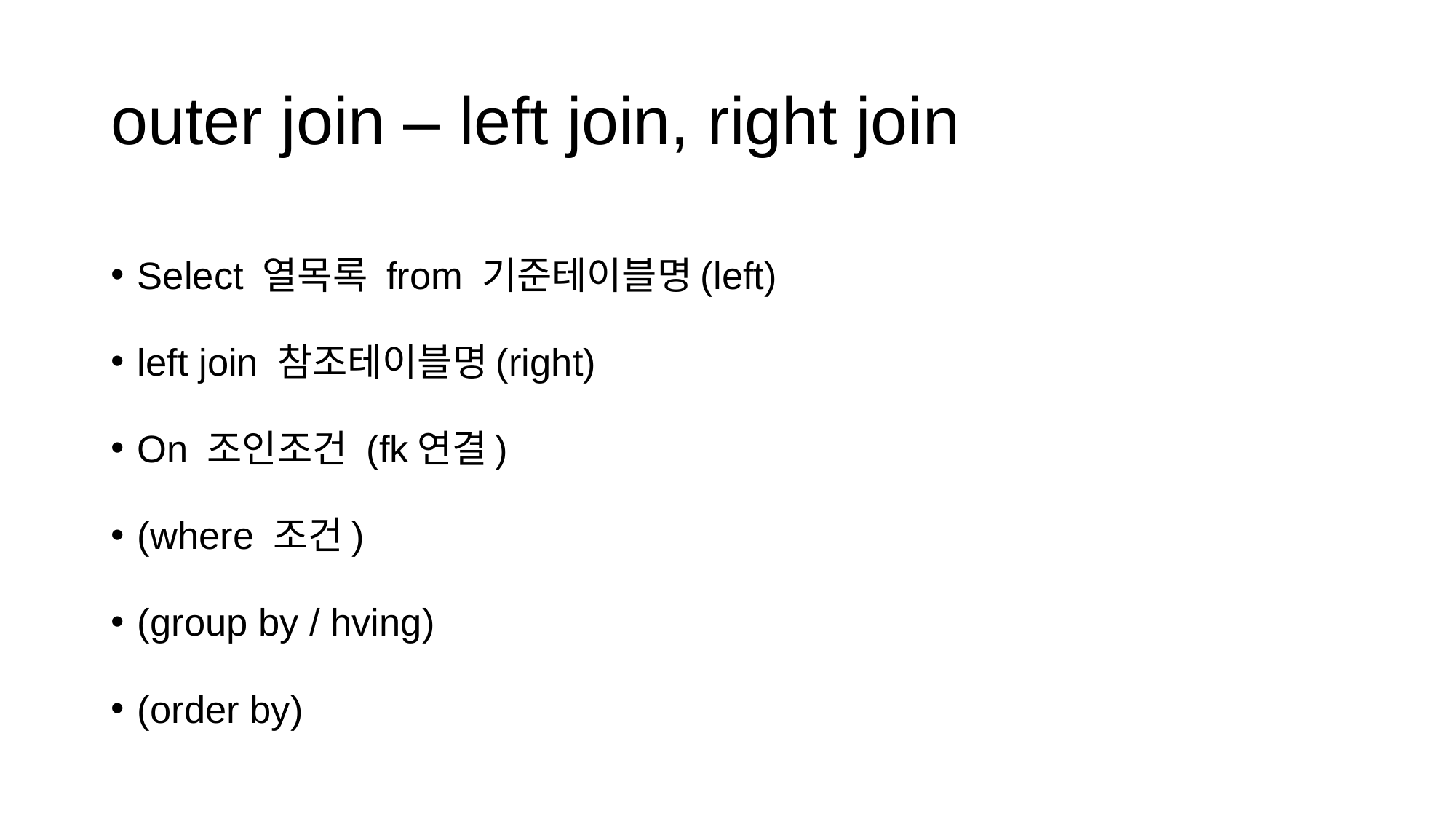

# outer join – left join, right join
Select 열목록 from 기준테이블명(left)
left join 참조테이블명(right)
On 조인조건 (fk연결)
(where 조건)
(group by / hving)
(order by)